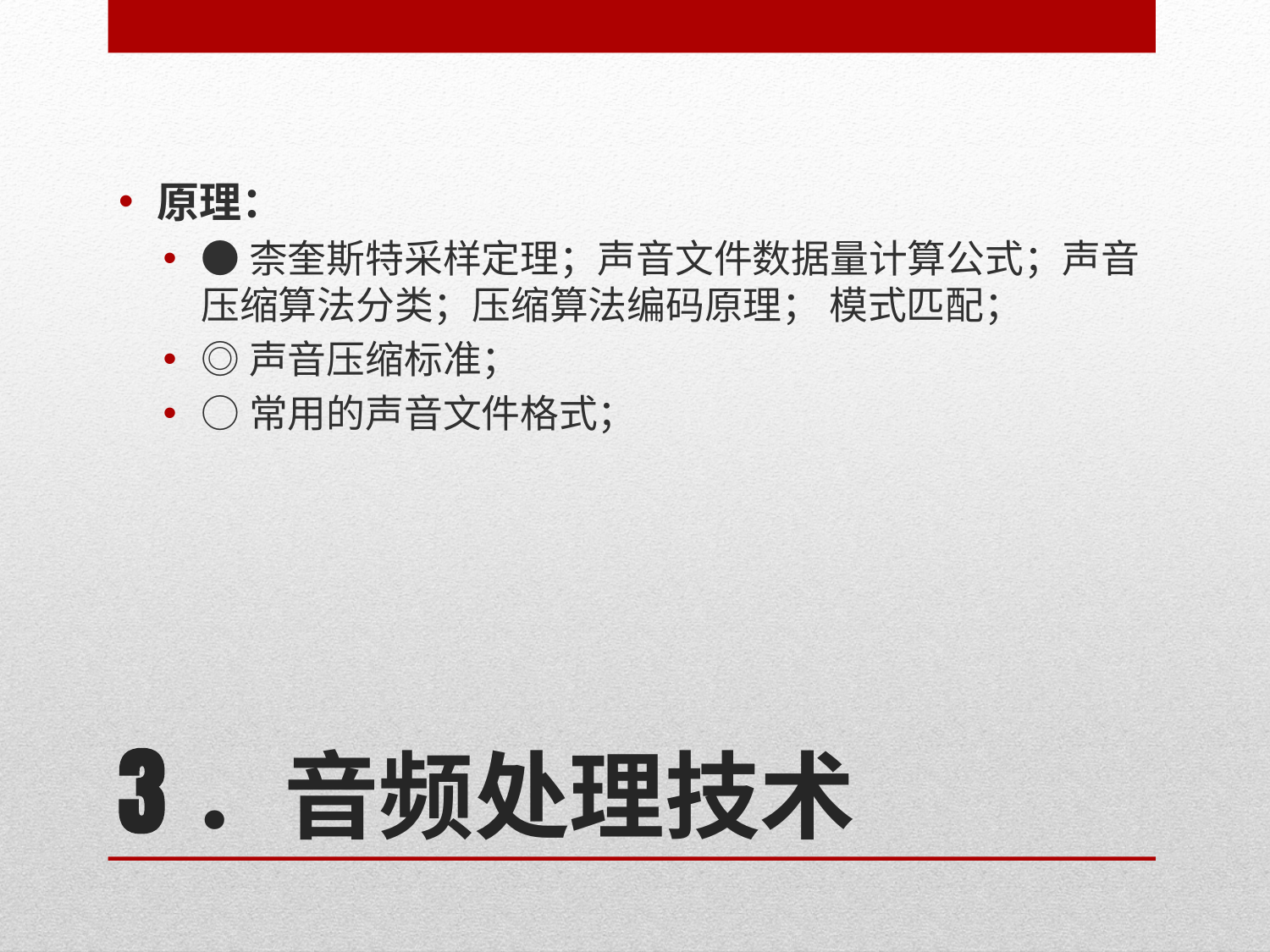

原理：
●柰奎斯特采样定理；声音文件数据量计算公式；声音压缩算法分类；压缩算法编码原理； 模式匹配；
◎声音压缩标准；
○常用的声音文件格式；

# 3．音频处理技术